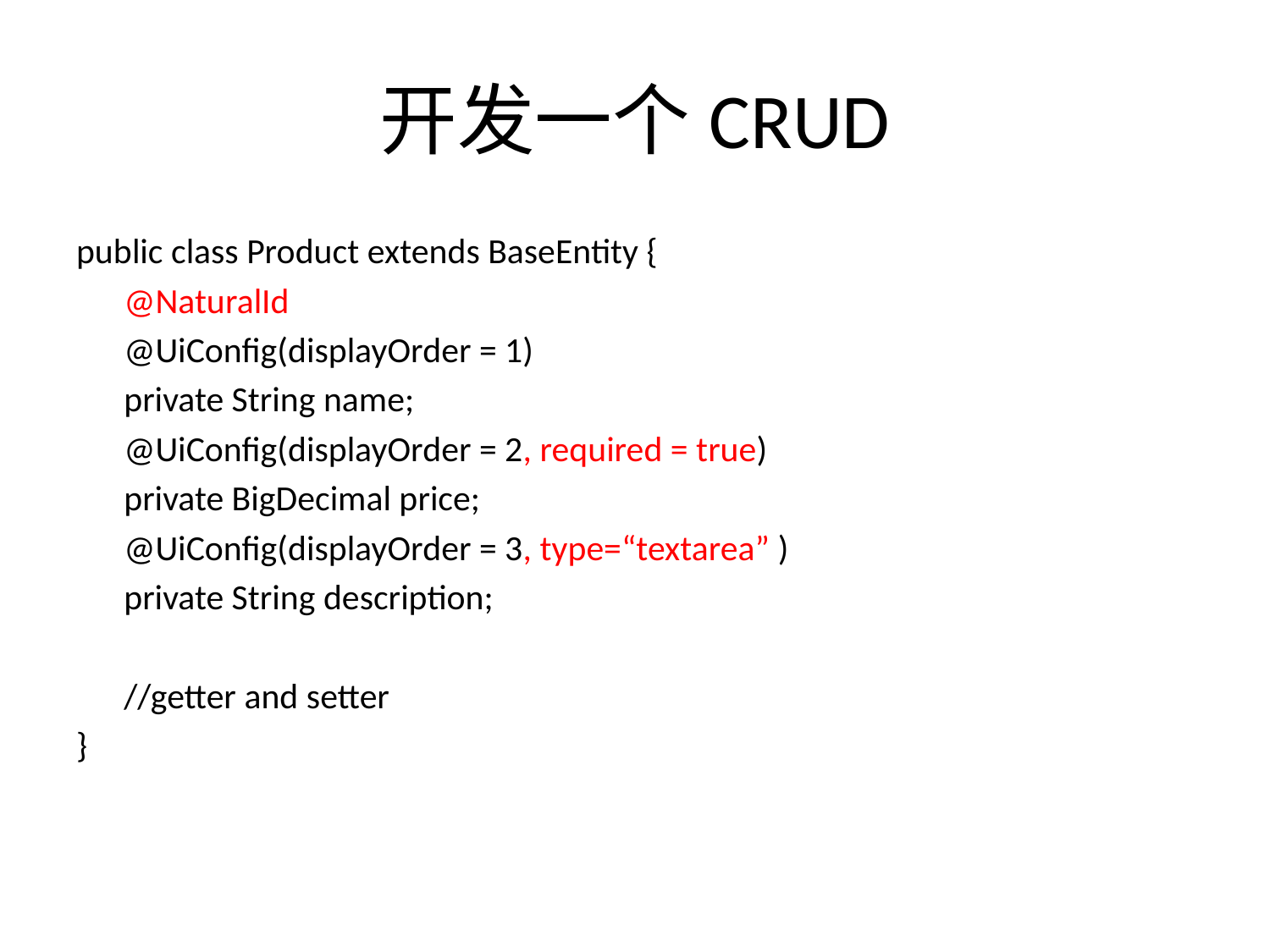

# 开发一个CRUD
public class Product extends BaseEntity {
	@NaturalId
	@UiConfig(displayOrder = 1)
	private String name;
	@UiConfig(displayOrder = 2, required = true)
	private BigDecimal price;
	@UiConfig(displayOrder = 3, type=“textarea” )
	private String description;

	//getter and setter
}